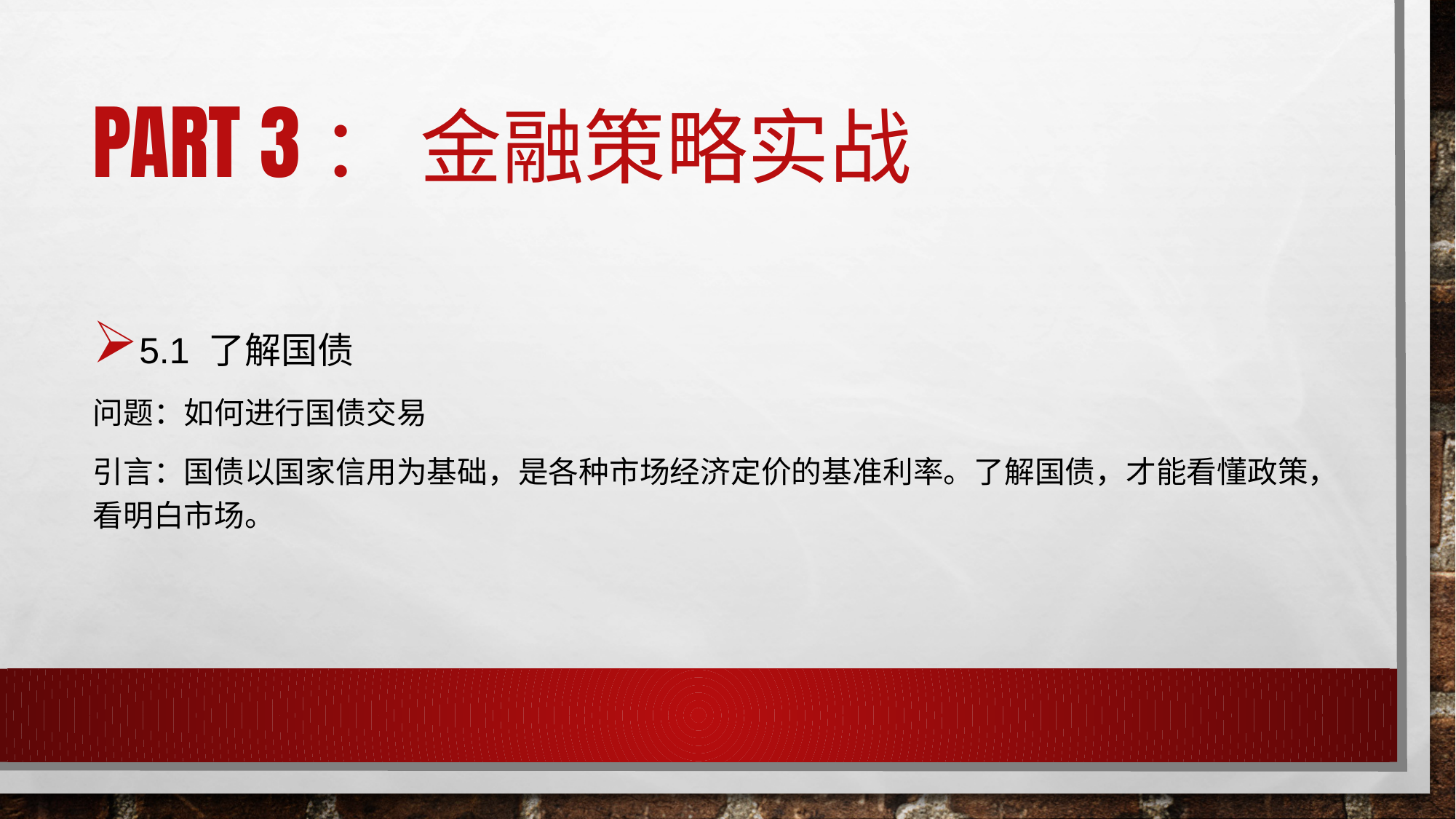

# Part 3： 金融策略实战
5.1 了解国债
问题：如何进行国债交易
引言：国债以国家信用为基础，是各种市场经济定价的基准利率。了解国债，才能看懂政策，看明白市场。